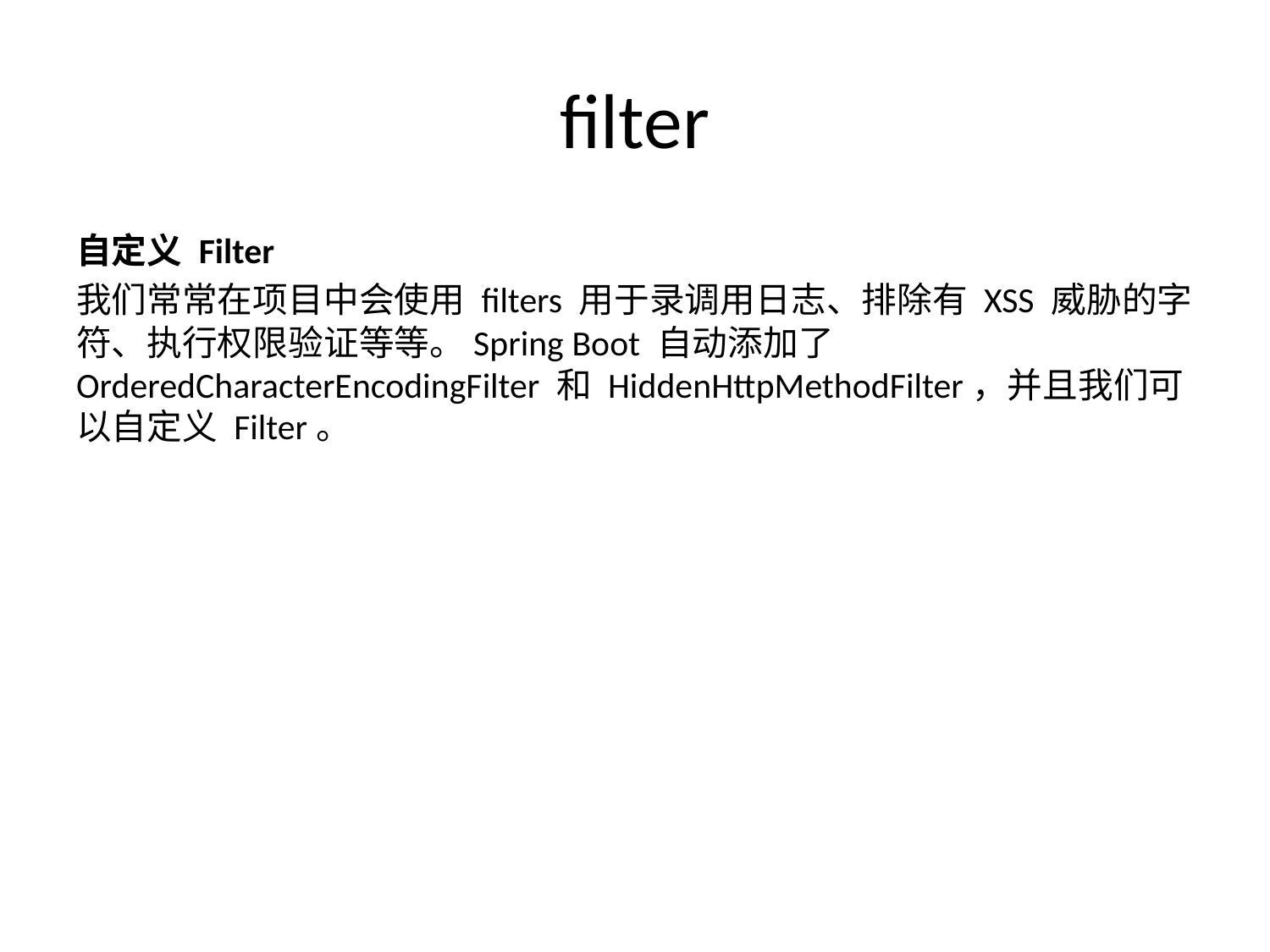

# filter
自定义 Filter
我们常常在项目中会使用 filters 用于录调用日志、排除有 XSS 威胁的字符、执行权限验证等等。Spring Boot 自动添加了 OrderedCharacterEncodingFilter 和 HiddenHttpMethodFilter，并且我们可以自定义 Filter。